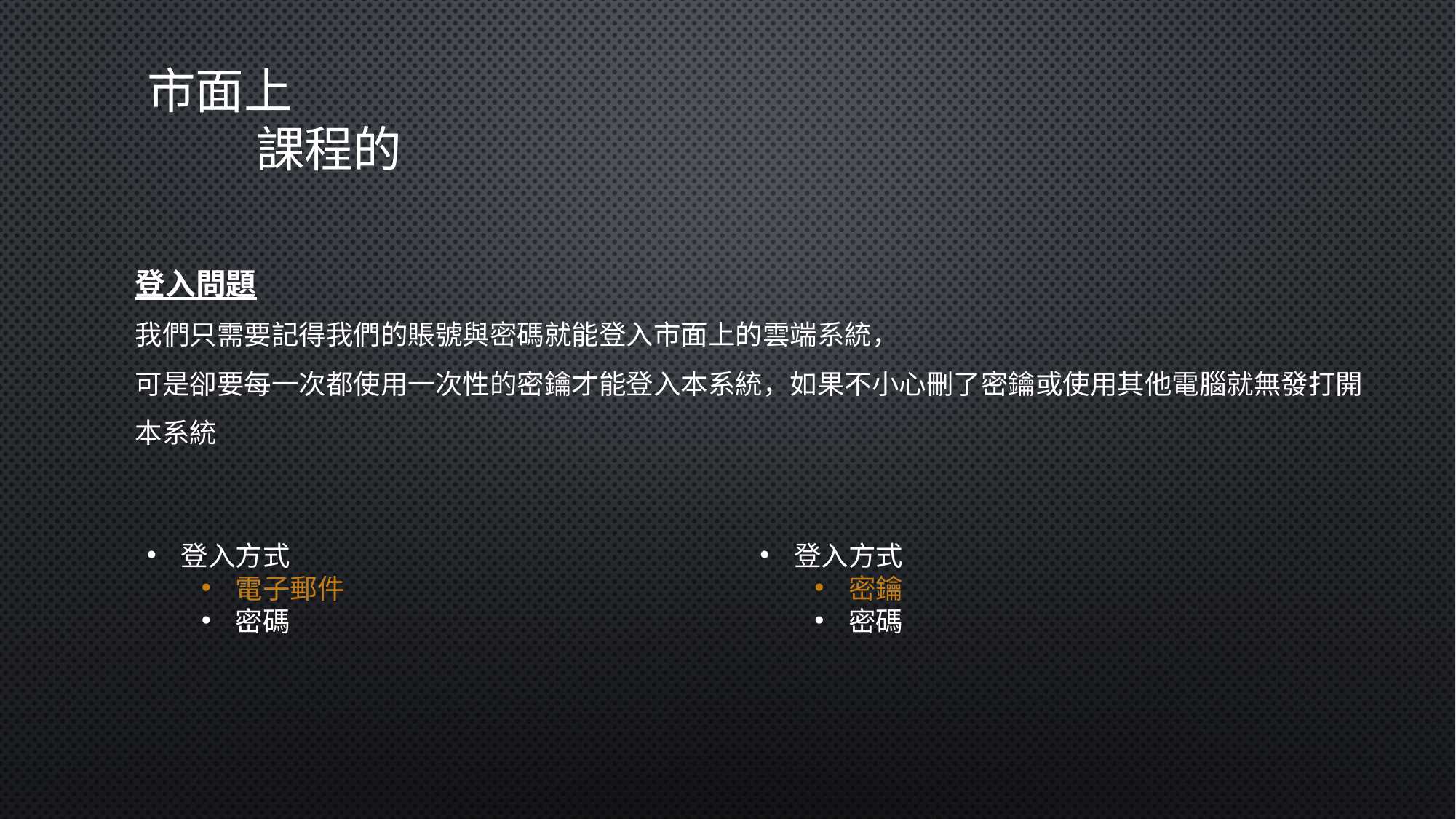

# 市面上										課程的
登入問題
我們只需要記得我們的賬號與密碼就能登入市面上的雲端系統，
可是卻要每一次都使用一次性的密鑰才能登入本系統，如果不小心刪了密鑰或使用其他電腦就無發打開
本系統
登入方式
電子郵件
密碼
登入方式
密鑰
密碼